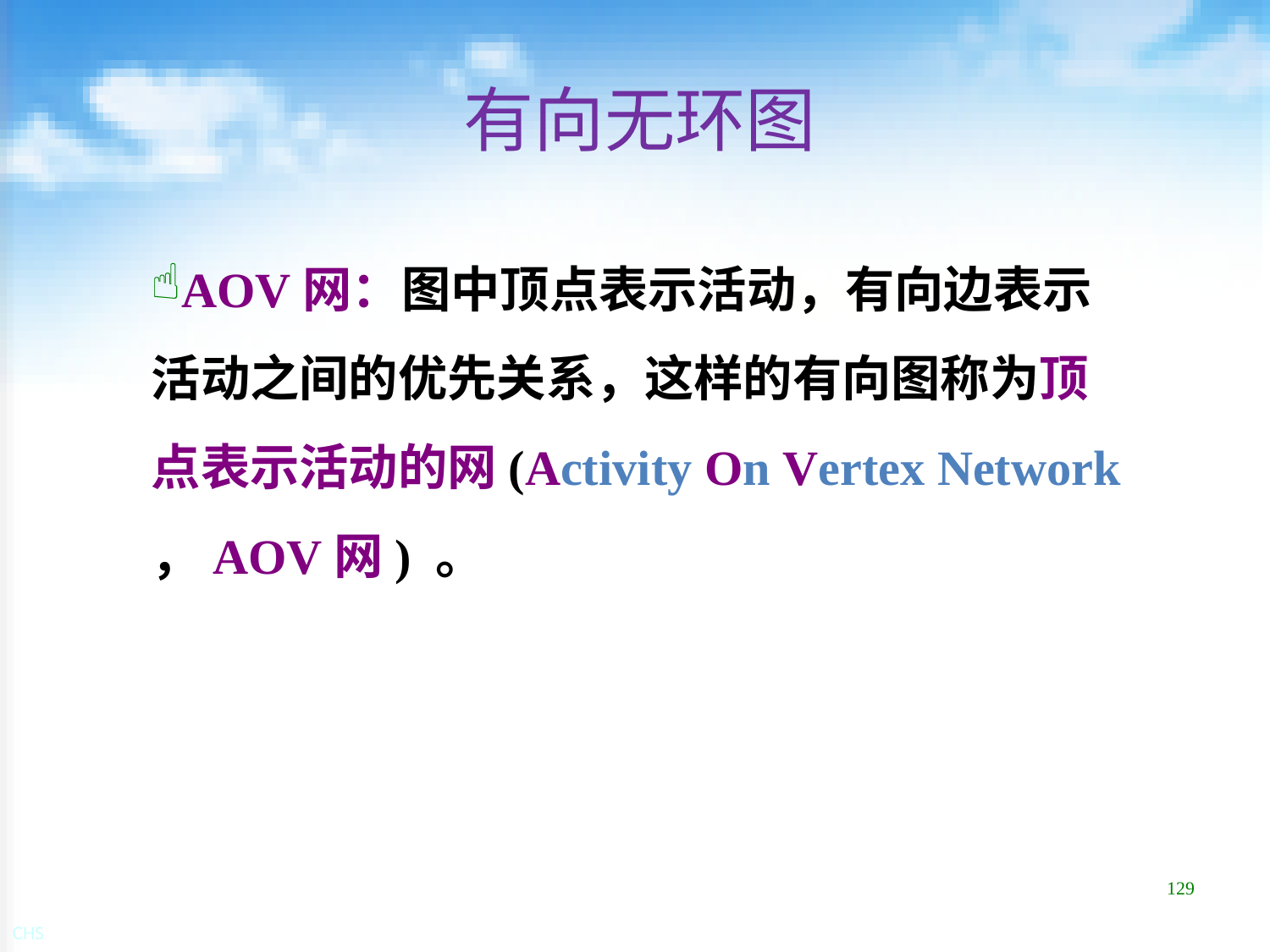

# 有向无环图
AOV网：图中顶点表示活动，有向边表示活动之间的优先关系，这样的有向图称为顶点表示活动的网(Activity On Vertex Network ，AOV网) 。
129